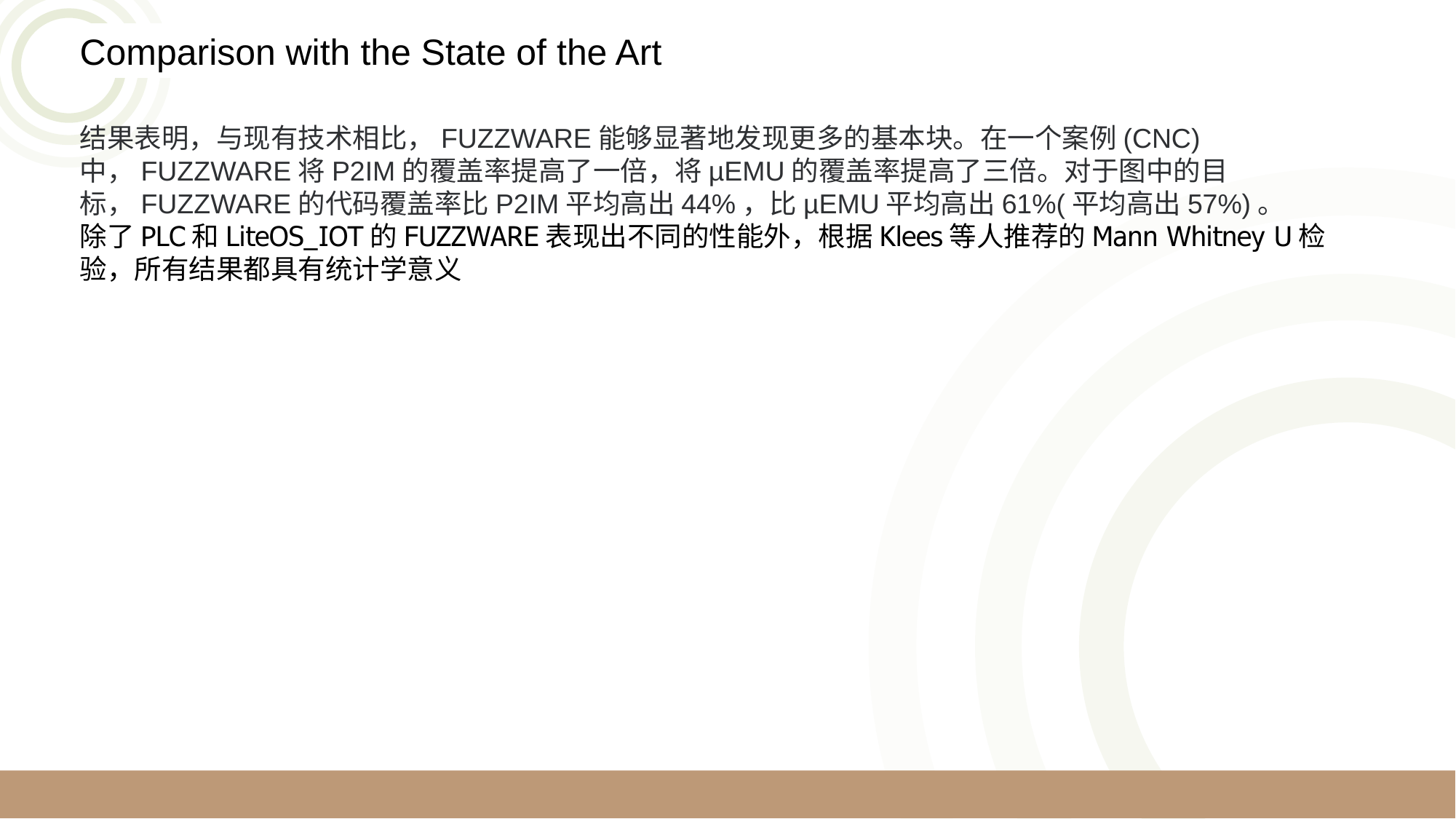

Comparison with the State of the Art
结果表明，与现有技术相比，FUZZWARE能够显著地发现更多的基本块。在一个案例(CNC)中，FUZZWARE将P2IM的覆盖率提高了一倍，将µEMU的覆盖率提高了三倍。对于图中的目标，FUZZWARE的代码覆盖率比P2IM平均高出44%，比µEMU平均高出61%(平均高出57%)。
除了PLC和LiteOS_IOT的FUZZWARE表现出不同的性能外，根据Klees等人推荐的Mann Whitney U检验，所有结果都具有统计学意义